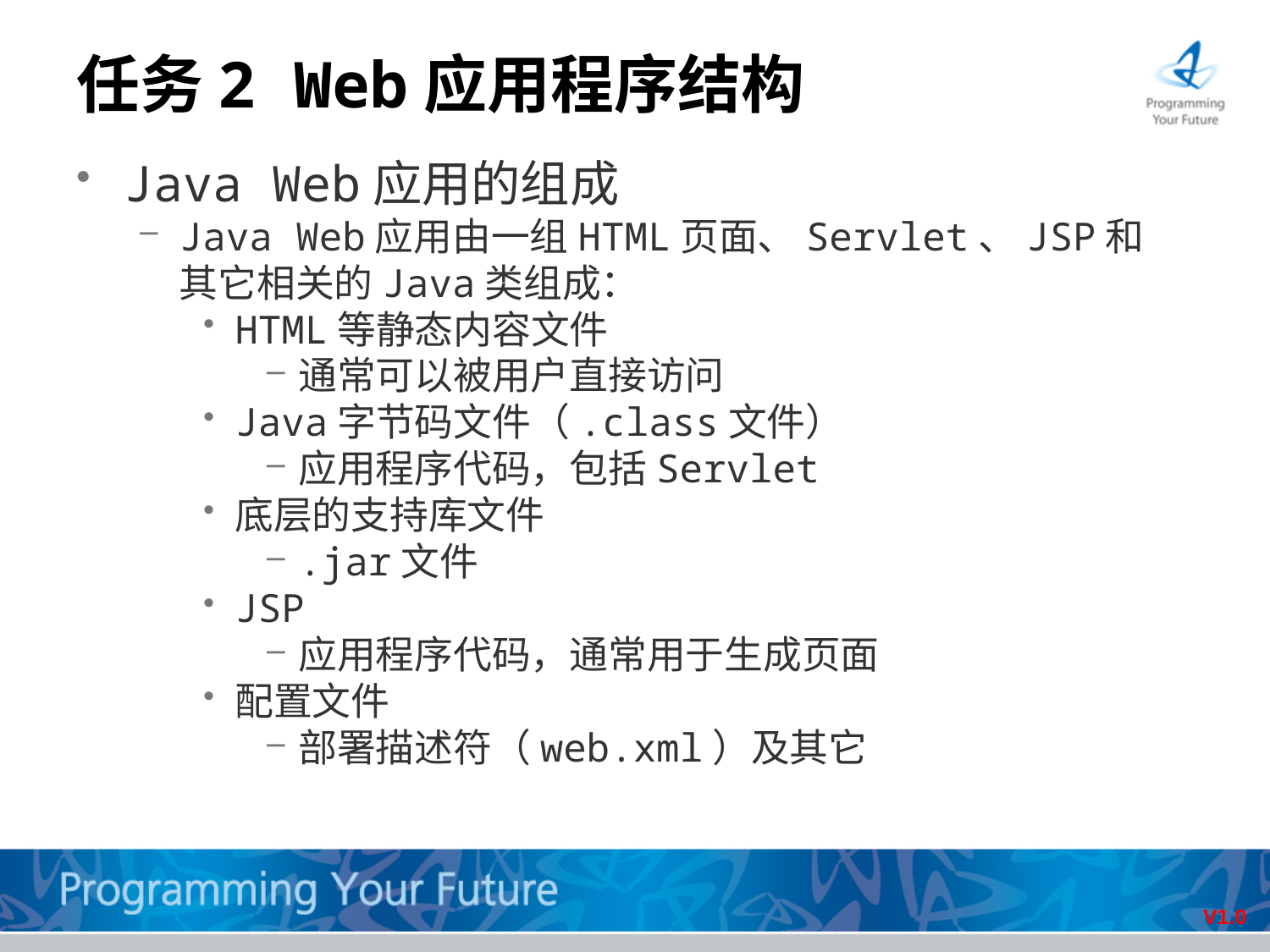

# 任务2 Web应用程序结构
Java Web应用的组成
Java Web应用由一组HTML页面、Servlet、JSP和其它相关的Java类组成：
HTML等静态内容文件
通常可以被用户直接访问
Java字节码文件（.class文件）
应用程序代码，包括Servlet
底层的支持库文件
.jar文件
JSP
应用程序代码，通常用于生成页面
配置文件
部署描述符（web.xml）及其它